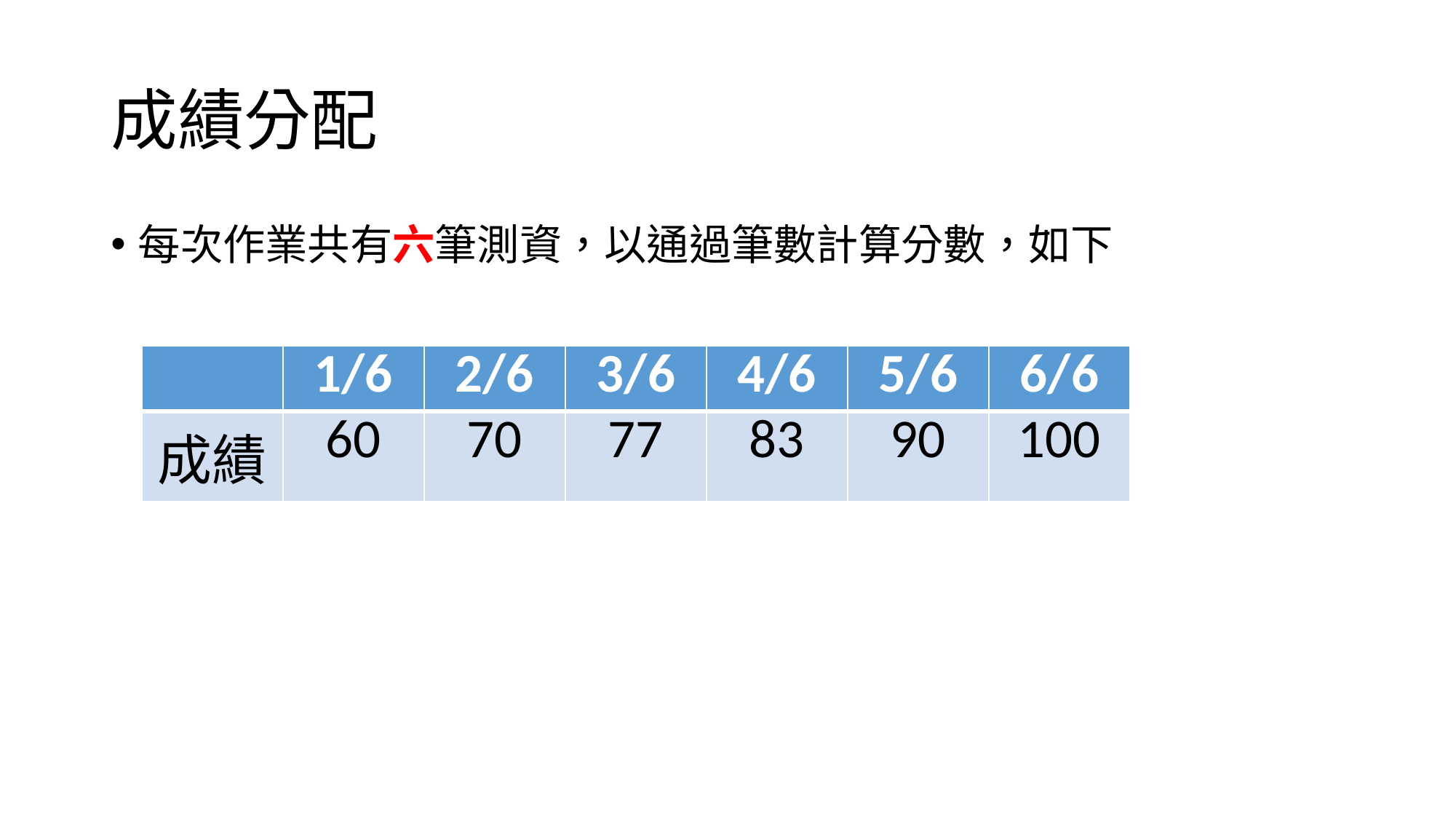

# 成績分配
每次作業共有六筆測資，以通過筆數計算分數，如下

|  | 1/6 | 2/6 | 3/6 | 4/6 | 5/6 | 6/6 |
| --- | --- | --- | --- | --- | --- | --- |
| 成績 | 60 | 70 | 77 | 83 | 90 | 100 |